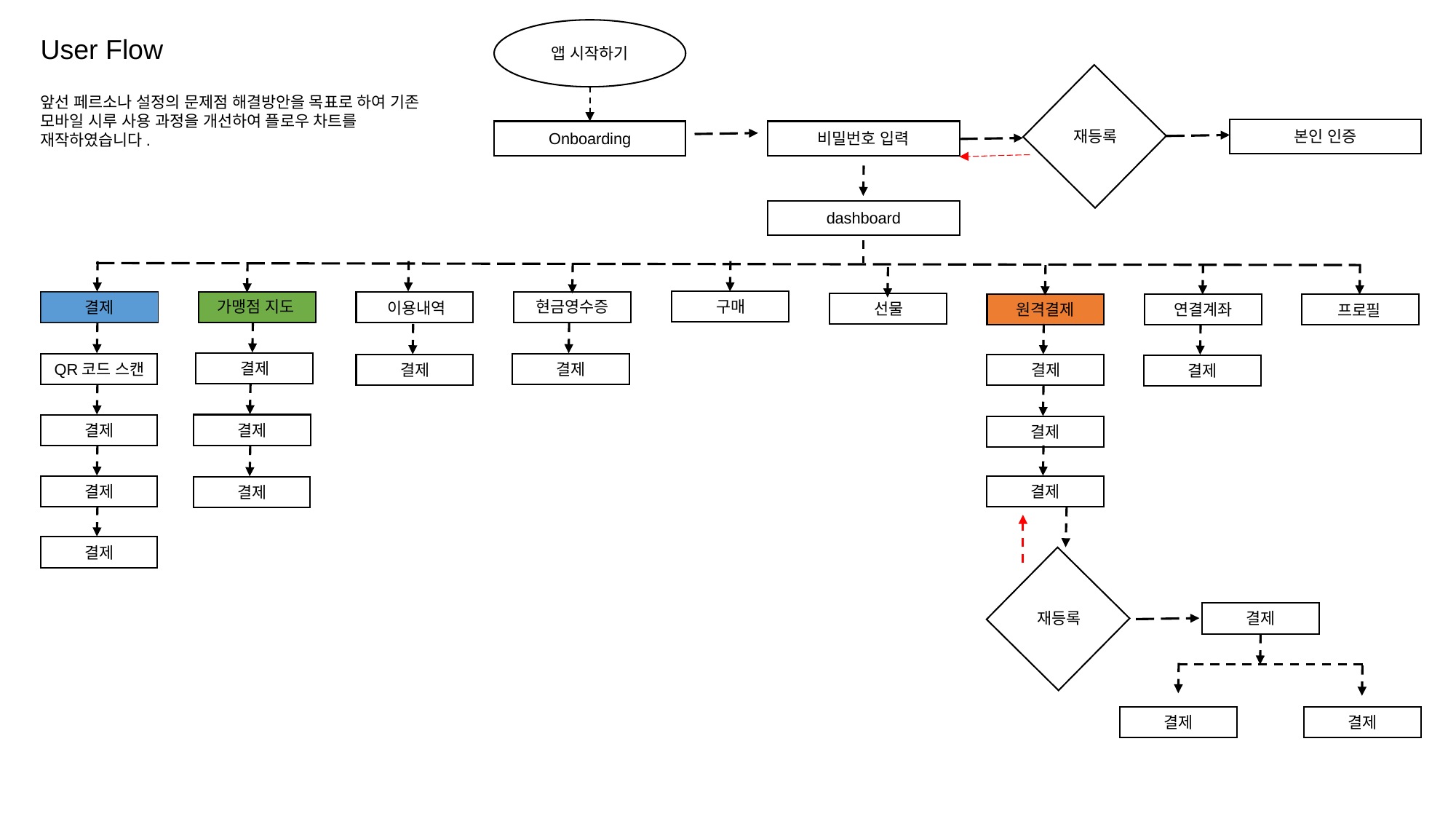

User Flow
앱 시작하기

앞선 페르소나 설정의 문제점 해결방안을 목표로 하여 기존 모바일 시루 사용 과정을 개선하여 플로우 차트를 재작하였습니다.

재등록

본인 인증
Onboarding
비밀번호 입력

dashboard
현금영수증

구매
가맹점 지도

결제
이용내역
선물

원격결제
연결계좌

프로필

결제

QR코드 스캔
결제

결제
결제

결제

결제
결제

결제

결제
결제

결제

결제

결제

재등록

결제
결제